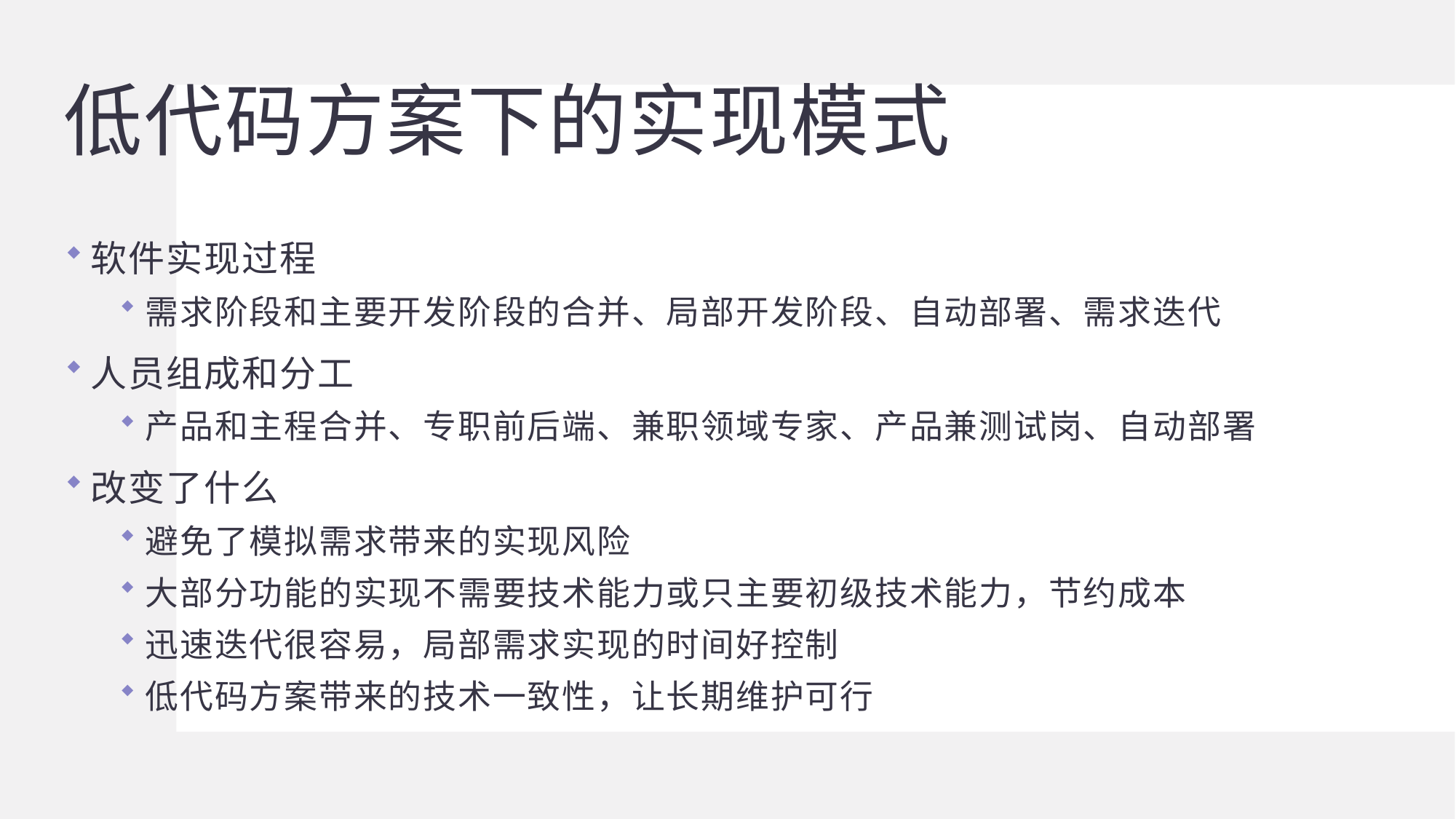

# 低代码方案下的实现模式
软件实现过程
需求阶段和主要开发阶段的合并、局部开发阶段、自动部署、需求迭代
人员组成和分工
产品和主程合并、专职前后端、兼职领域专家、产品兼测试岗、自动部署
改变了什么
避免了模拟需求带来的实现风险
大部分功能的实现不需要技术能力或只主要初级技术能力，节约成本
迅速迭代很容易，局部需求实现的时间好控制
低代码方案带来的技术一致性，让长期维护可行